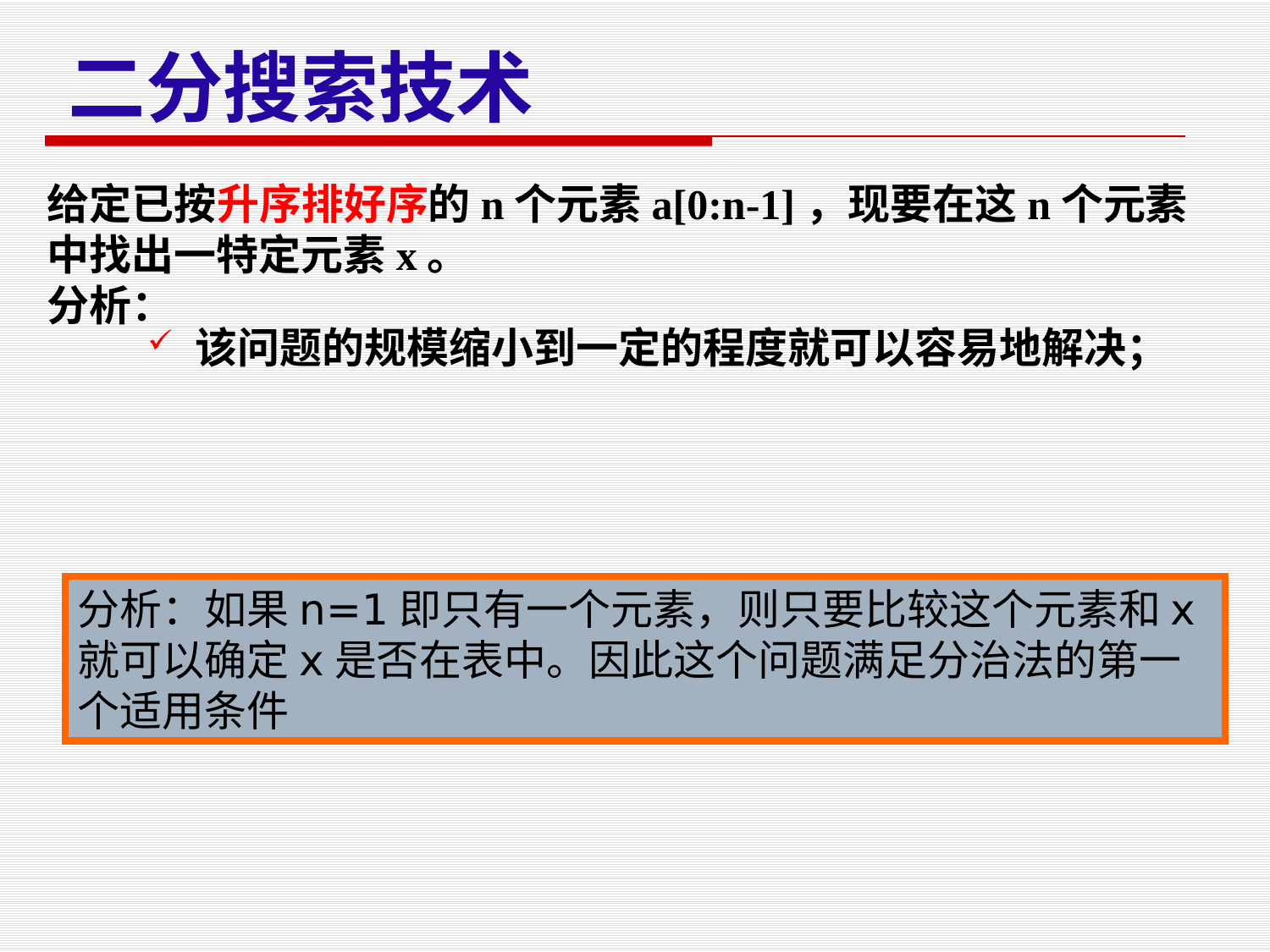

二分搜索技术
给定已按升序排好序的n个元素a[0:n-1]，现要在这n个元素中找出一特定元素x。
分析：

该问题的规模缩小到一定的程度就可以容易地解决；
分析：如果n=1即只有一个元素，则只要比较这个元素和x就可以确定x是否在表中。因此这个问题满足分治法的第一个适用条件